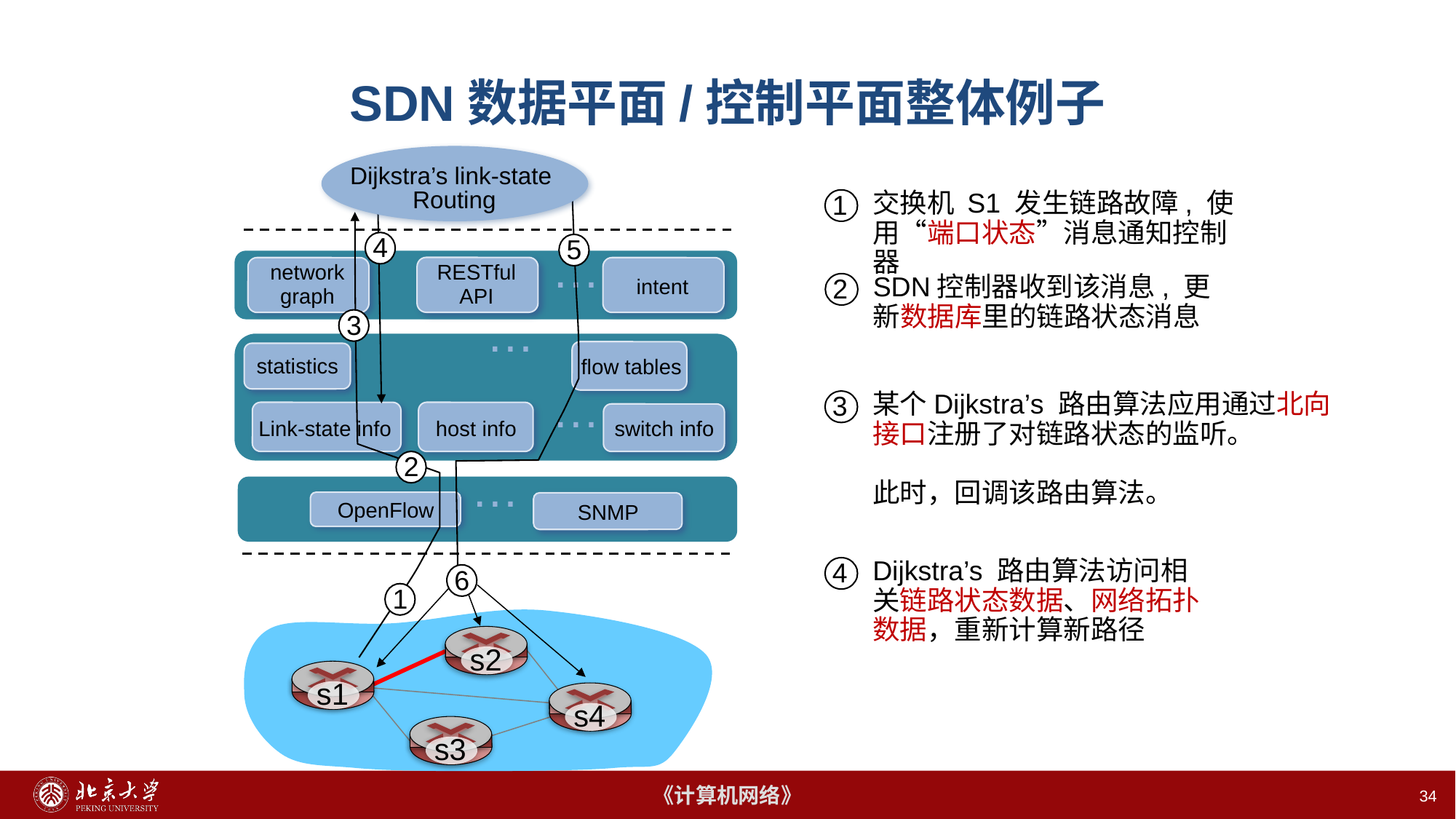

# SDN数据平面/控制平面整体例子

Dijkstra’s link-state
Routing
1

交换机 S1 发生链路故障, 使用“端口状态”消息通知控制器

4

5

…

RESTful
API

network graph

intent
2

SDN控制器收到该消息, 更新数据库里的链路状态消息
…
3

flow tables

statistics
…
3

某个Dijkstra’s 路由算法应用通过北向接口注册了对链路状态的监听。

此时，回调该路由算法。

Link-state info

host info

switch info
2

…

OpenFlow

SNMP
4

Dijkstra’s 路由算法访问相关链路状态数据、网络拓扑数据，重新计算新路径
6

1

s2

s1

s4

s3

34